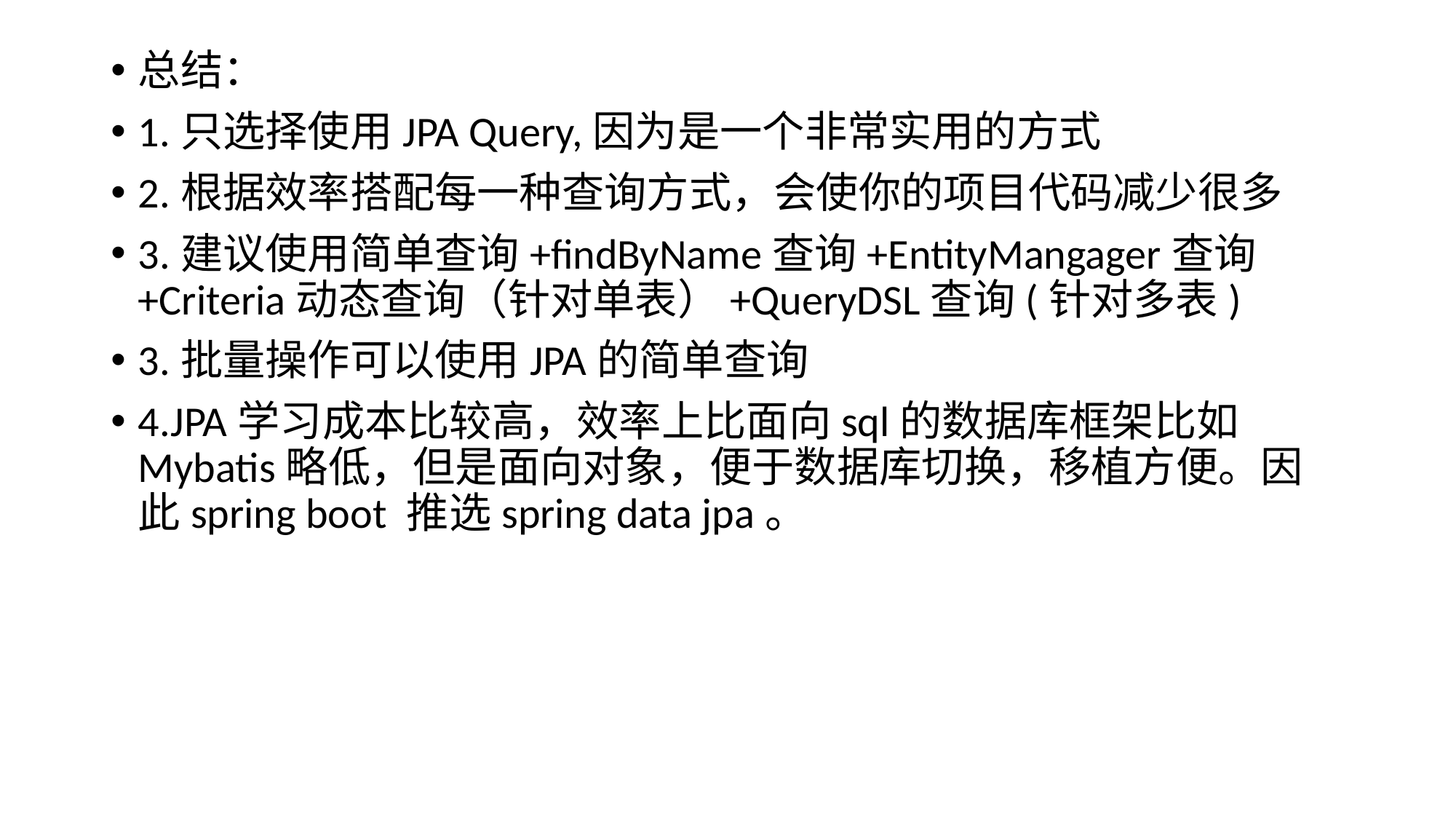

# 总结：
1.只选择使用JPA Query,因为是一个非常实用的方式
2.根据效率搭配每一种查询方式，会使你的项目代码减少很多
3.建议使用简单查询+findByName查询+EntityMangager查询+Criteria动态查询（针对单表）+QueryDSL查询(针对多表)
3.批量操作可以使用JPA的简单查询
4.JPA学习成本比较高，效率上比面向sql的数据库框架比如Mybatis略低，但是面向对象，便于数据库切换，移植方便。因此spring boot 推选spring data jpa。